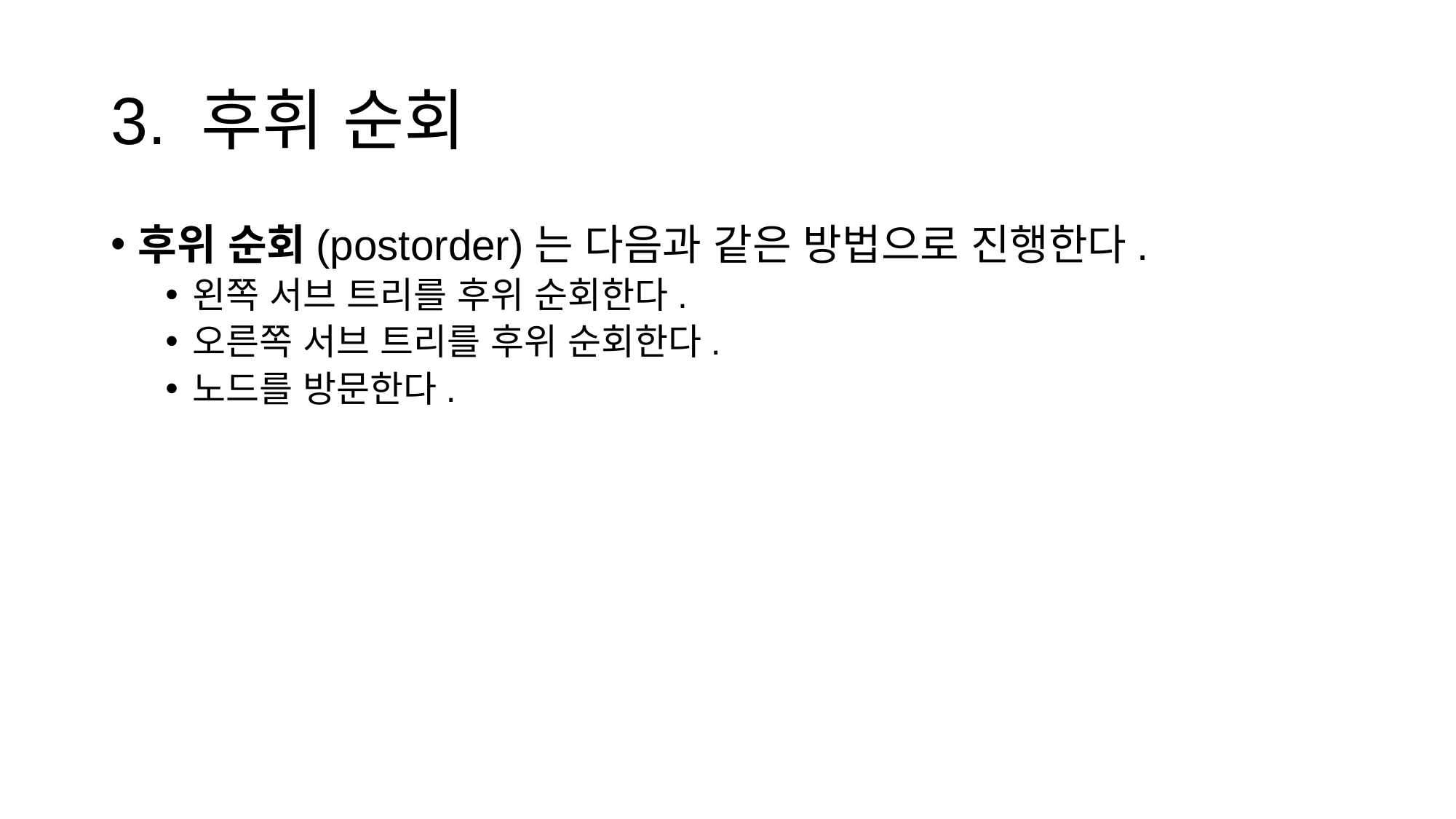

# 3. 후휘 순회
후위 순회(postorder)는 다음과 같은 방법으로 진행한다.
왼쪽 서브 트리를 후위 순회한다.
오른쪽 서브 트리를 후위 순회한다.
노드를 방문한다.